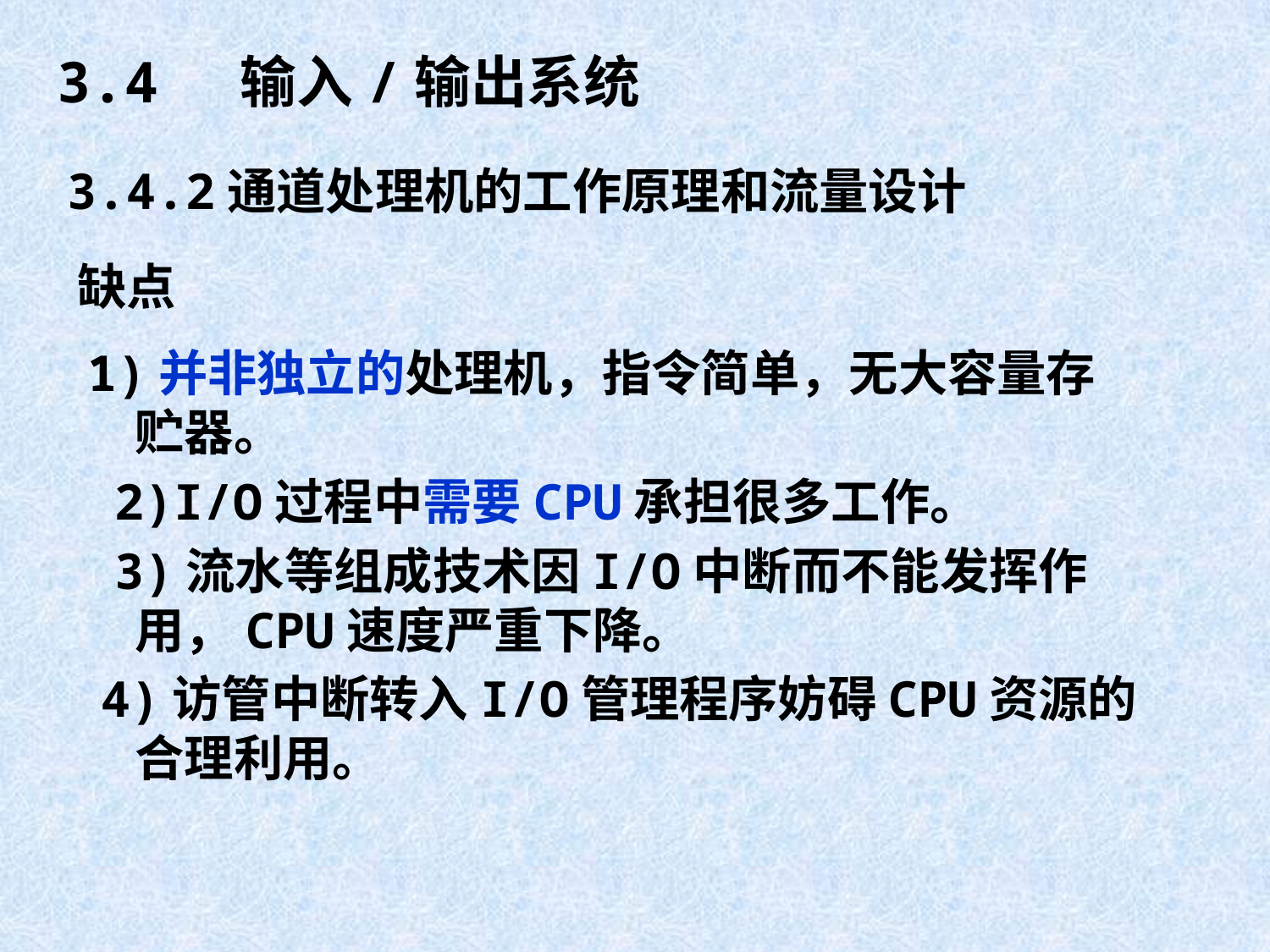

3.4  输入/输出系统
3.4.2通道处理机的工作原理和流量设计
缺点
1)并非独立的处理机，指令简单，无大容量存贮器。
  2)I/O过程中需要CPU承担很多工作。
  3)流水等组成技术因I/O中断而不能发挥作用，CPU速度严重下降。
 4)访管中断转入I/O管理程序妨碍CPU资源的合理利用。